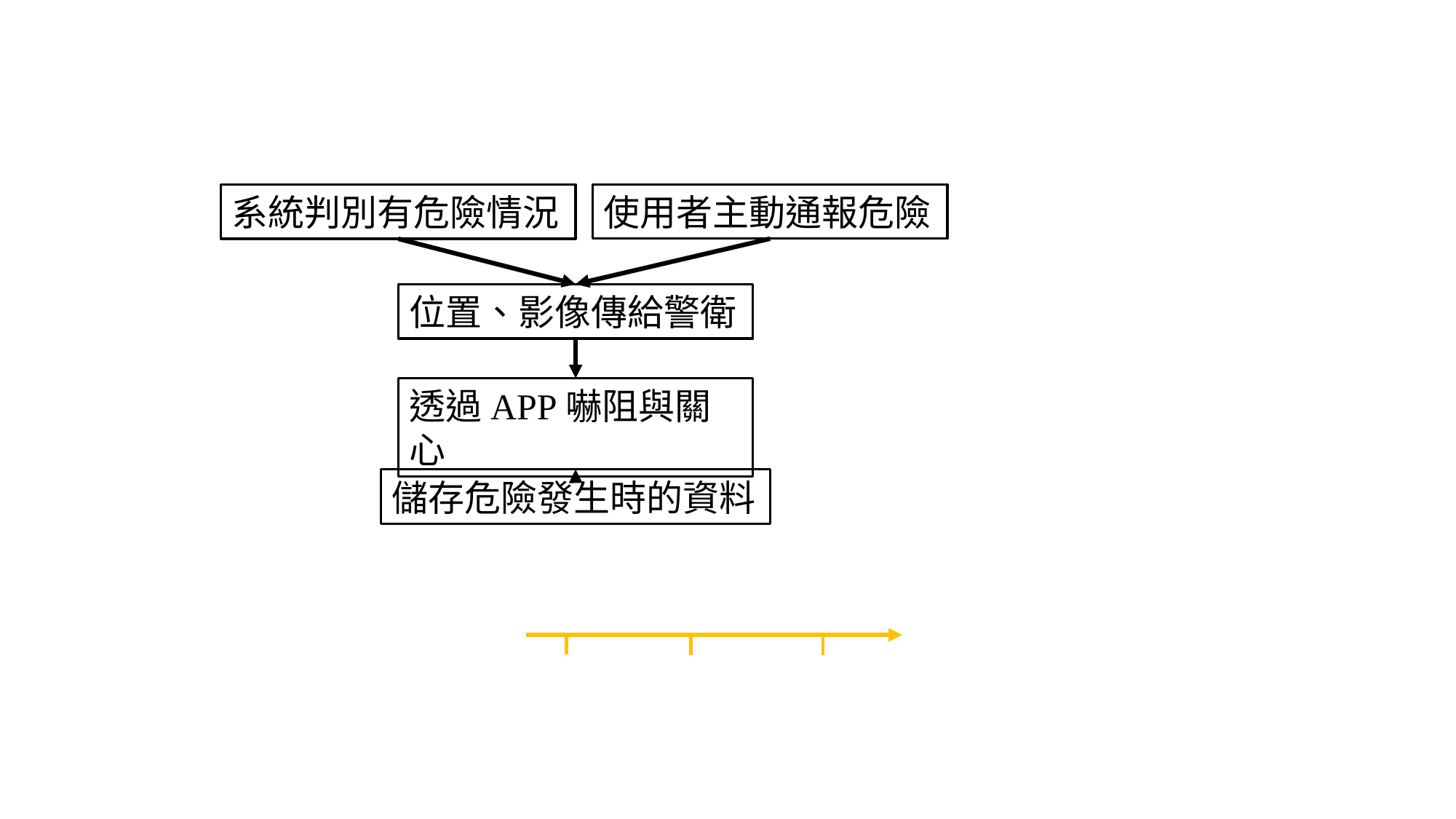

使用者主動通報危險
系統判別有危險情況
位置、影像傳給警衛
透過APP嚇阻與關心
儲存危險發生時的資料